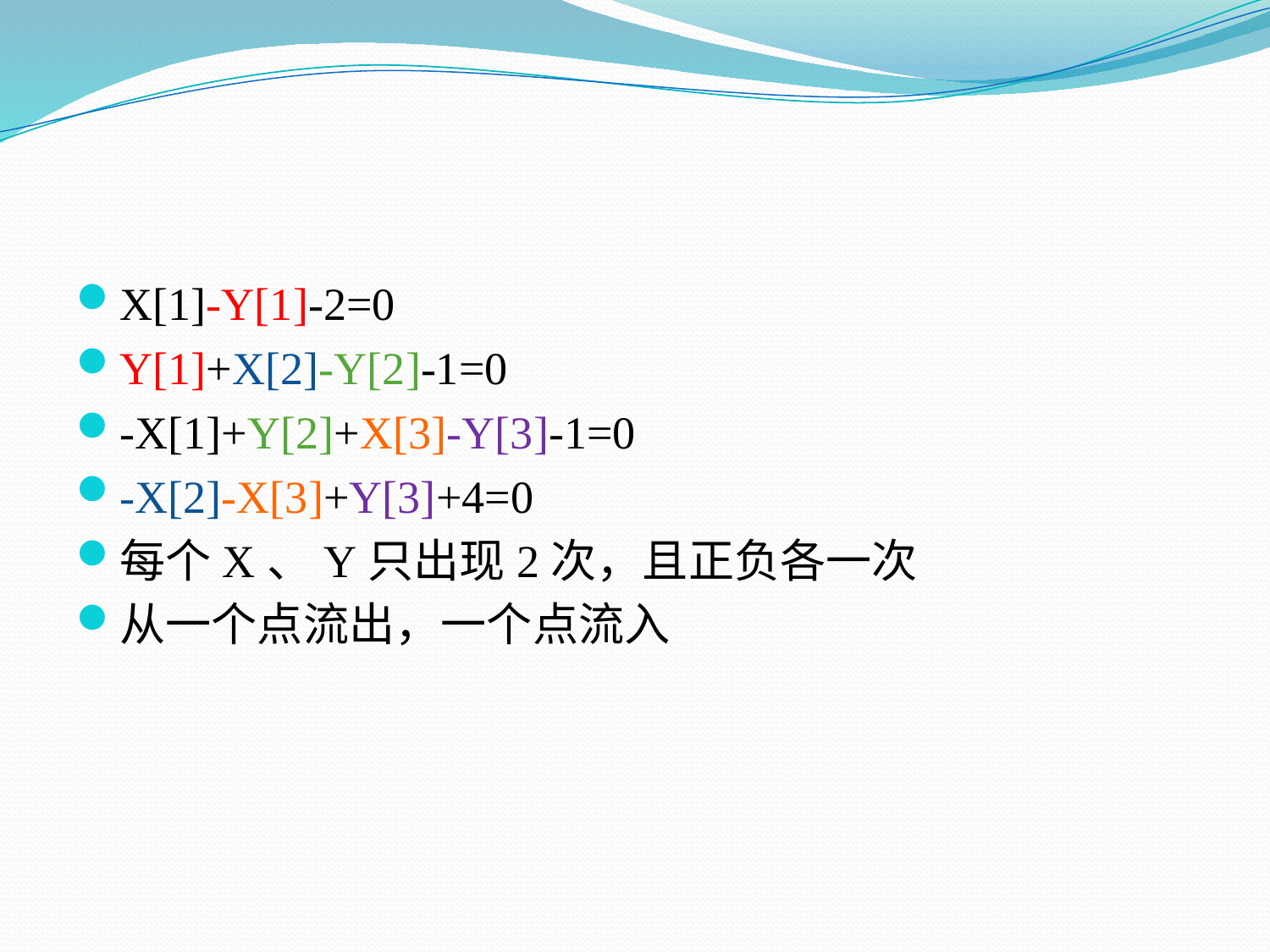

#
X[1]-Y[1]-2=0
Y[1]+X[2]-Y[2]-1=0
-X[1]+Y[2]+X[3]-Y[3]-1=0
-X[2]-X[3]+Y[3]+4=0
每个X、Y只出现2次，且正负各一次
从一个点流出，一个点流入